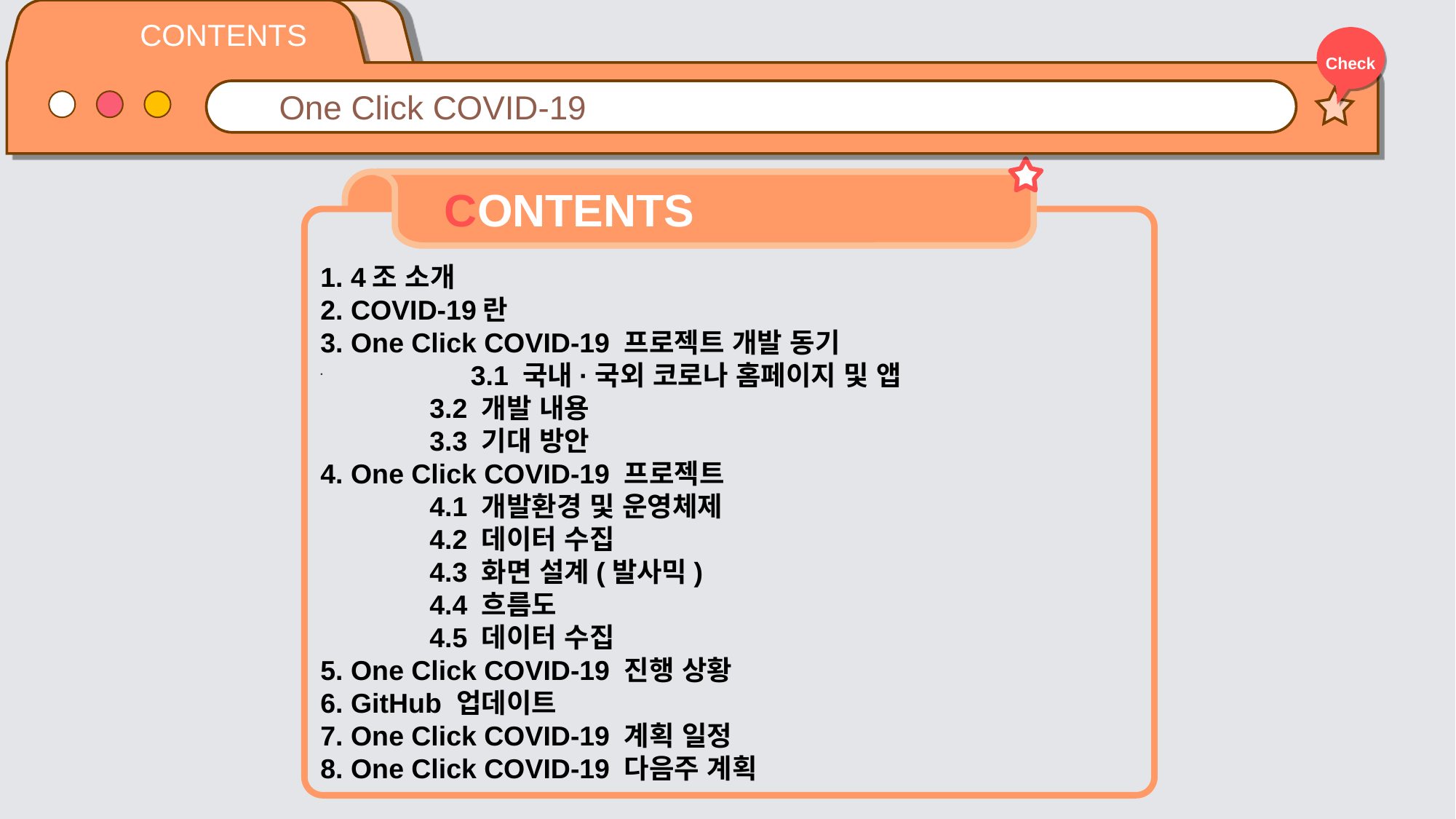

CONTENTS
Check
One Click COVID-19

CONTENTS

1. 4조 소개
2. COVID-19란
3. One Click COVID-19 프로젝트 개발 동기
	3.1 국내·국외 코로나 홈페이지 및 앱
	3.2 개발 내용
	3.3 기대 방안
4. One Click COVID-19 프로젝트
	4.1 개발환경 및 운영체제
	4.2 데이터 수집
	4.3 화면 설계(발사믹)
	4.4 흐름도
	4.5 데이터 수집
5. One Click COVID-19 진행 상황
6. GitHub 업데이트
7. One Click COVID-19 계획 일정
8. One Click COVID-19 다음주 계획